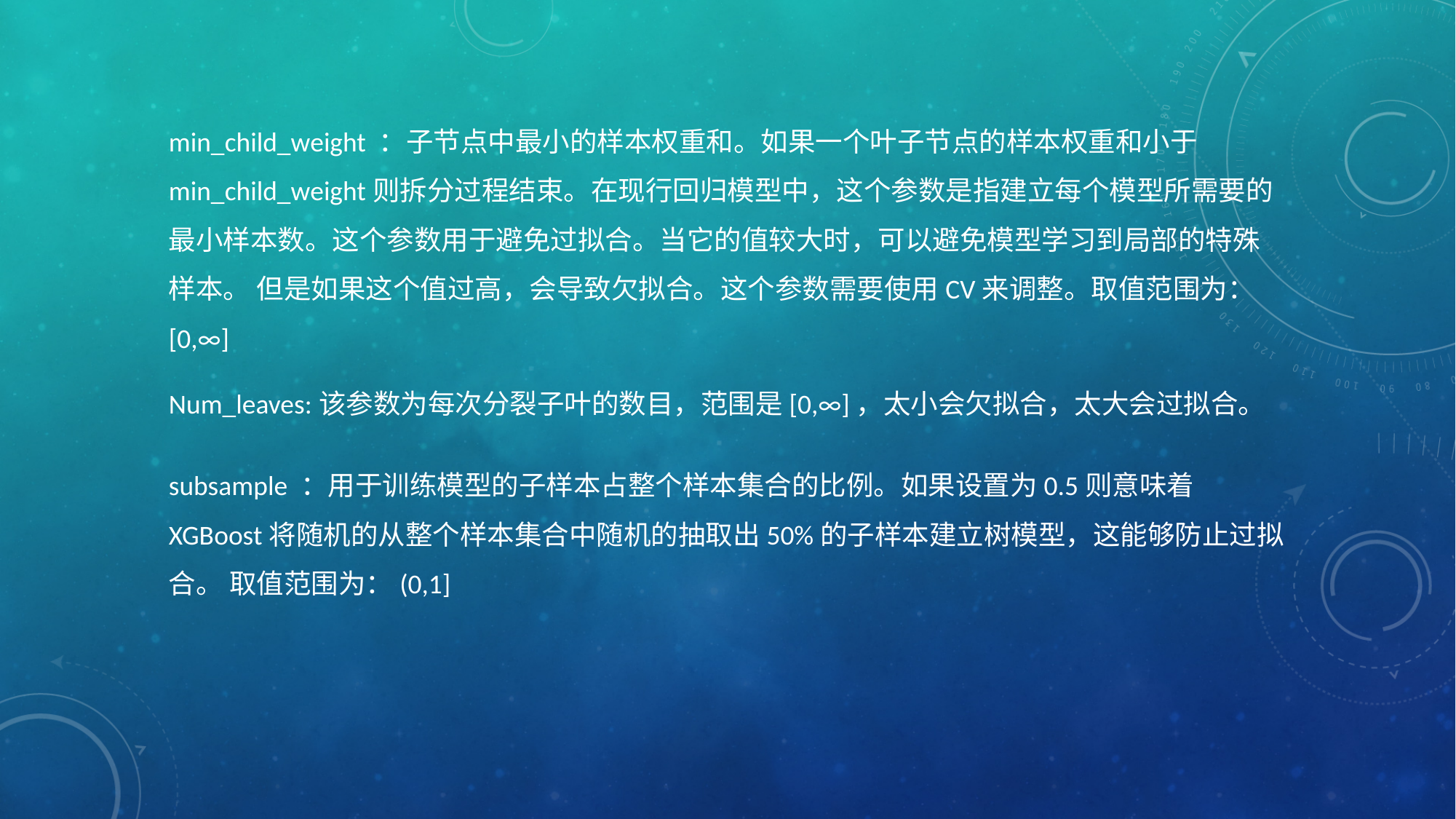

min_child_weight ：子节点中最小的样本权重和。如果一个叶子节点的样本权重和小于min_child_weight则拆分过程结束。在现行回归模型中，这个参数是指建立每个模型所需要的最小样本数。这个参数用于避免过拟合。当它的值较大时，可以避免模型学习到局部的特殊样本。 但是如果这个值过高，会导致欠拟合。这个参数需要使用CV来调整。取值范围为：[0,∞]

Num_leaves:该参数为每次分裂子叶的数目，范围是[0,∞]，太小会欠拟合，太大会过拟合。

subsample ：用于训练模型的子样本占整个样本集合的比例。如果设置为0.5则意味着XGBoost将随机的从整个样本集合中随机的抽取出50%的子样本建立树模型，这能够防止过拟合。 取值范围为：(0,1]